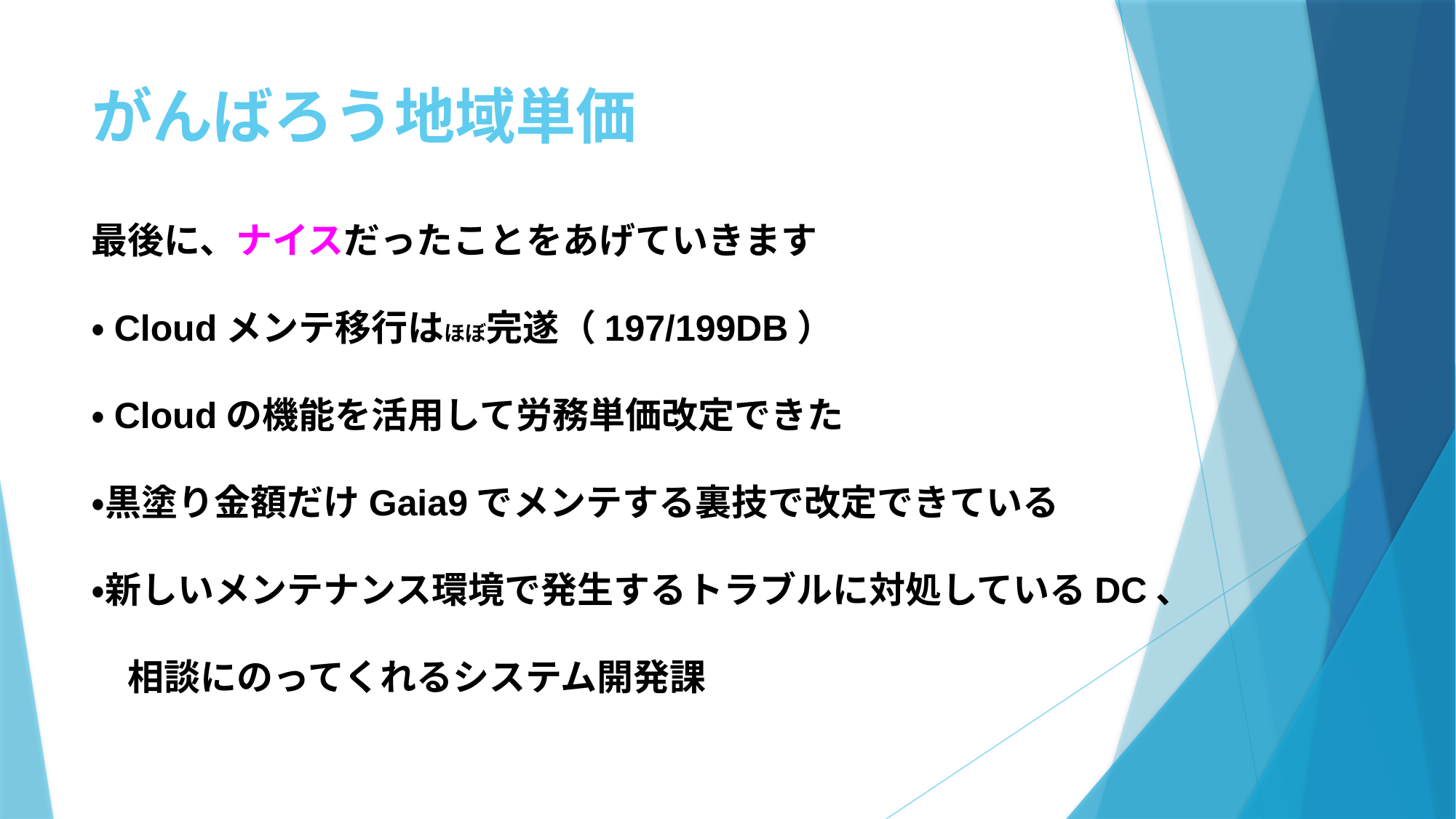

# がんばろう地域単価
最後に、ナイスだったことをあげていきます

・Cloudメンテ移行はほぼ完遂（197/199DB）

・Cloudの機能を活用して労務単価改定できた

・黒塗り金額だけGaia9でメンテする裏技で改定できている

・新しいメンテナンス環境で発生するトラブルに対処しているDC、
　相談にのってくれるシステム開発課